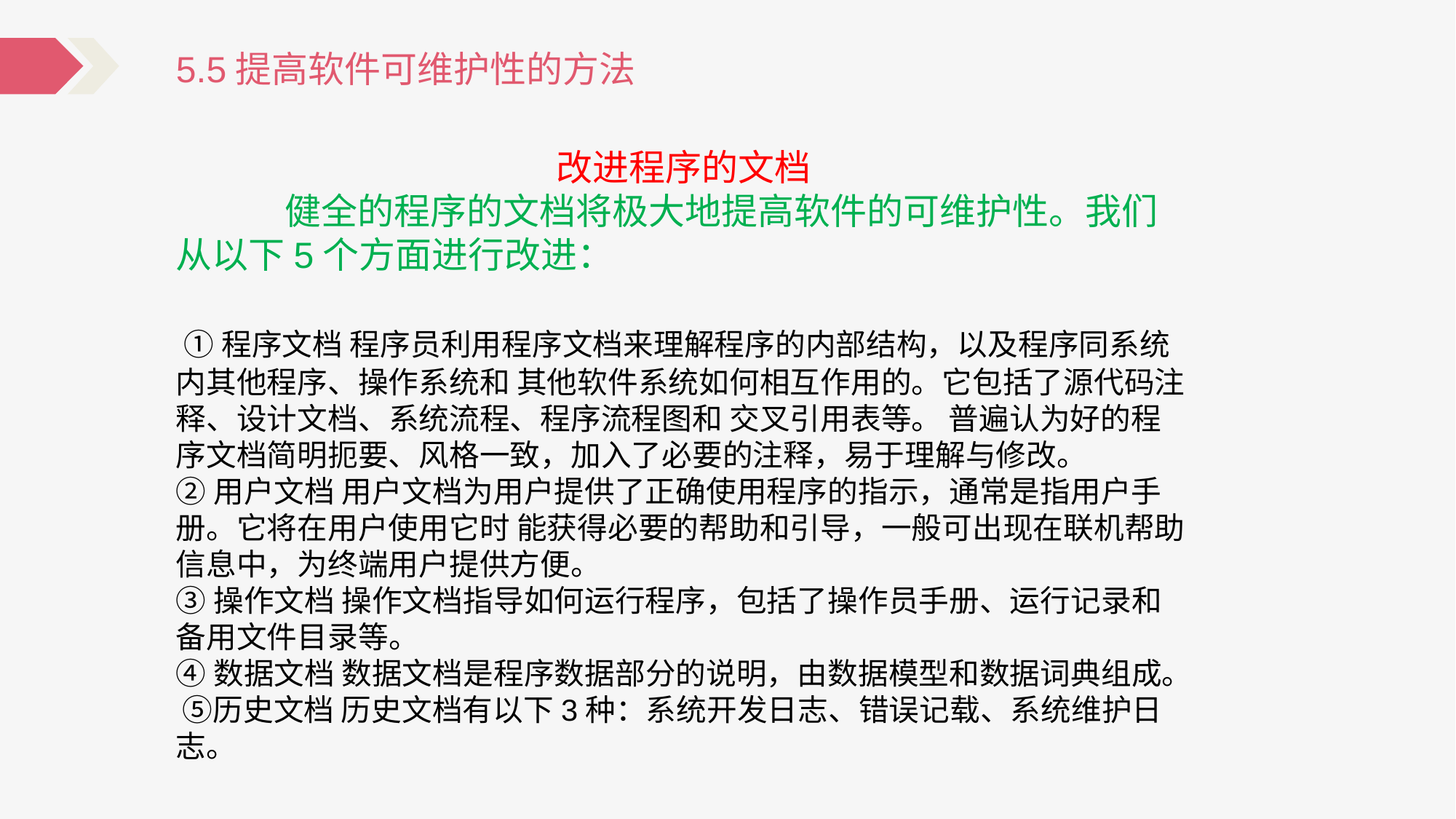

5.5提高软件可维护性的方法
改进程序的文档
	健全的程序的文档将极大地提高软件的可维护性。我们从以下5个方面进行改进：

 ①程序文档 程序员利用程序文档来理解程序的内部结构，以及程序同系统内其他程序、操作系统和 其他软件系统如何相互作用的。它包括了源代码注释、设计文档、系统流程、程序流程图和 交叉引用表等。 普遍认为好的程序文档简明扼要、风格一致，加入了必要的注释，易于理解与修改。
②用户文档 用户文档为用户提供了正确使用程序的指示，通常是指用户手册。它将在用户使用它时 能获得必要的帮助和引导，一般可出现在联机帮助信息中，为终端用户提供方便。
③操作文档 操作文档指导如何运行程序，包括了操作员手册、运行记录和备用文件目录等。
④数据文档 数据文档是程序数据部分的说明，由数据模型和数据词典组成。 ⑤历史文档 历史文档有以下3种：系统开发日志、错误记载、系统维护日志。